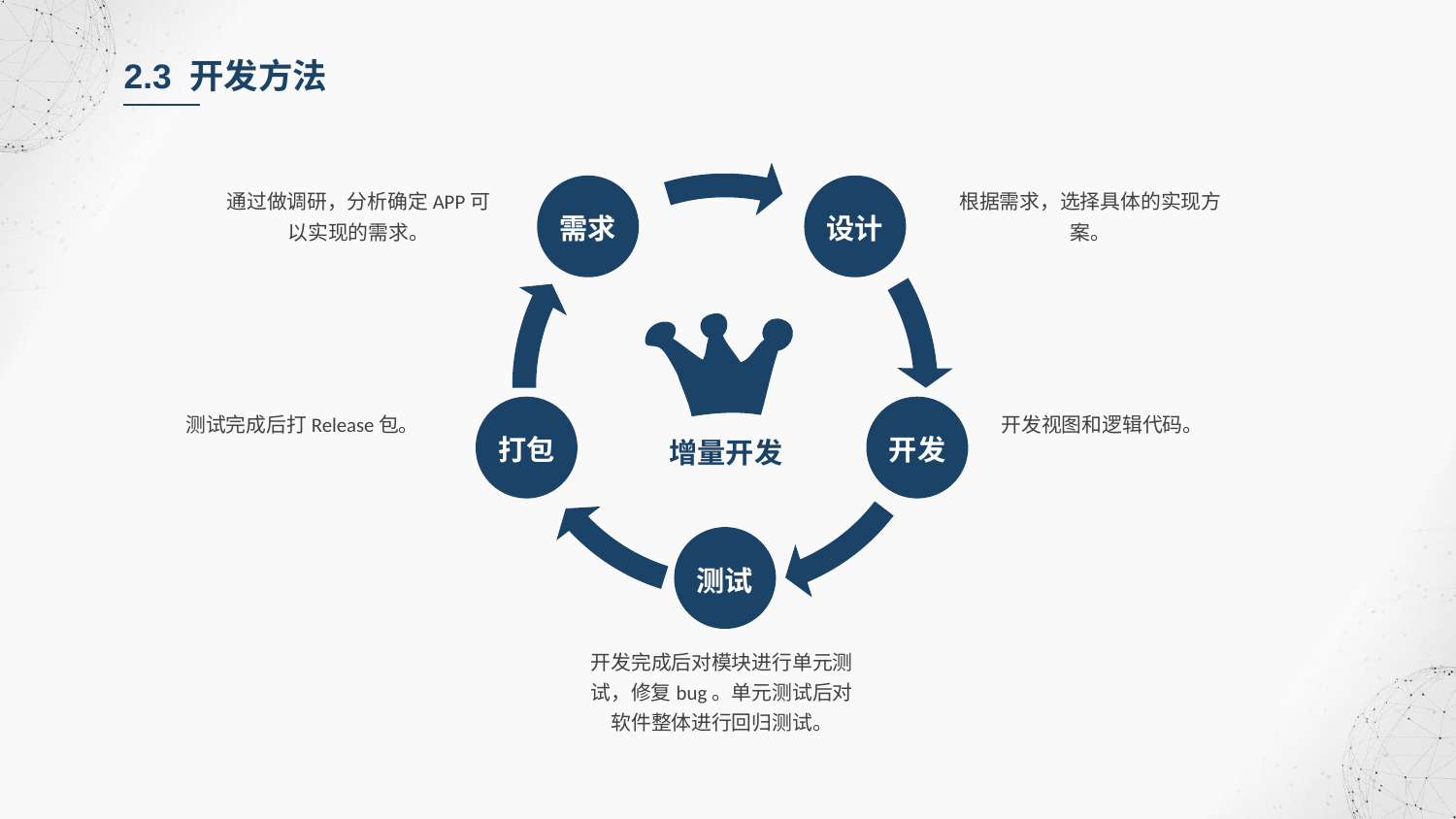

2.3 开发方法

需求

设计
通过做调研，分析确定APP可以实现的需求。
根据需求，选择具体的实现方案。

打包

开发
测试完成后打Release包。
开发视图和逻辑代码。
增量开发

测试
开发完成后对模块进行单元测试，修复bug。单元测试后对软件整体进行回归测试。